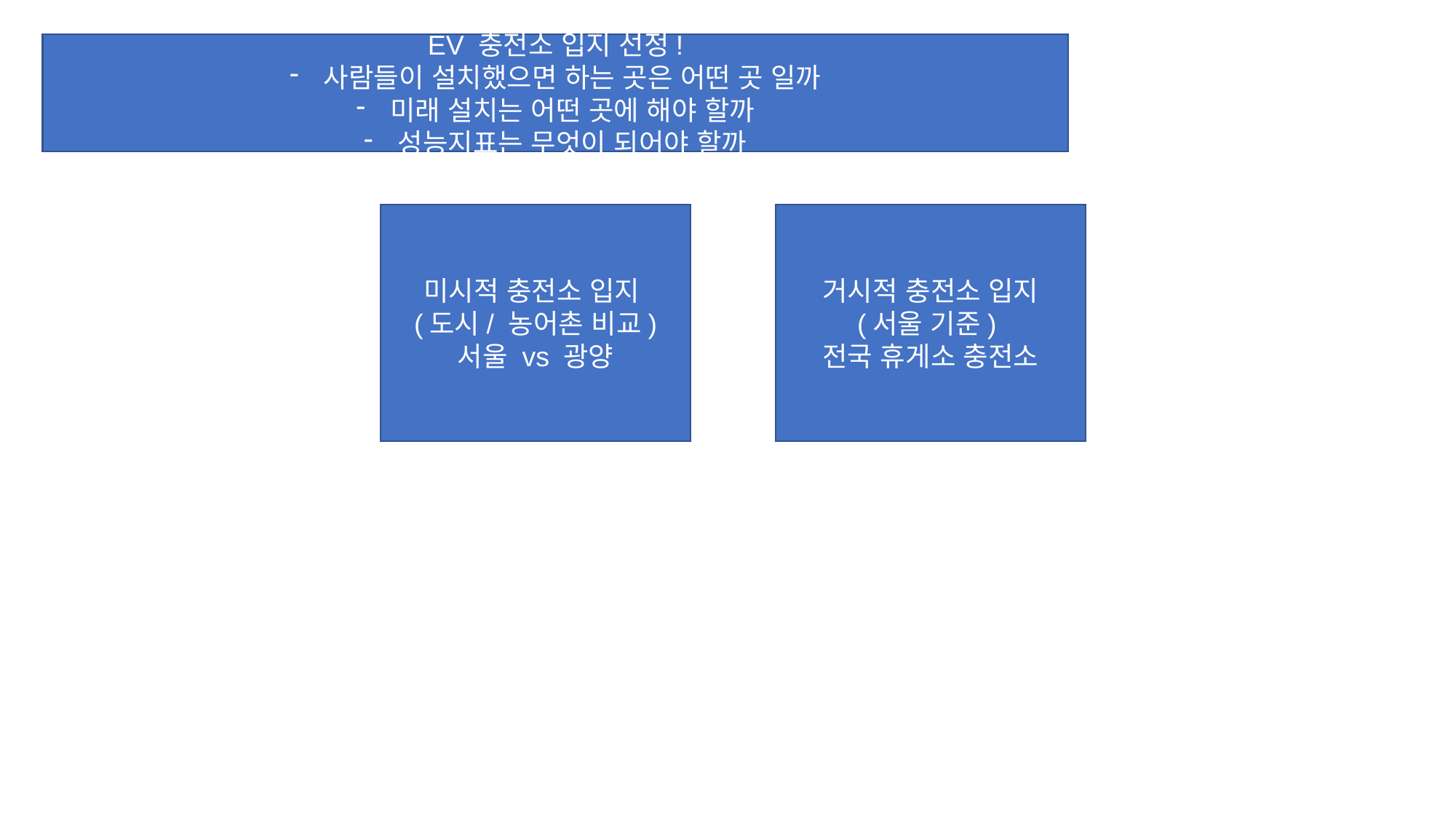

EV 충전소 입지 선정!
사람들이 설치했으면 하는 곳은 어떤 곳 일까
미래 설치는 어떤 곳에 해야 할까
성능지표는 무엇이 되어야 할까
미시적 충전소 입지
(도시/ 농어촌 비교)
서울 vs 광양
거시적 충전소 입지
(서울 기준)
전국 휴게소 충전소